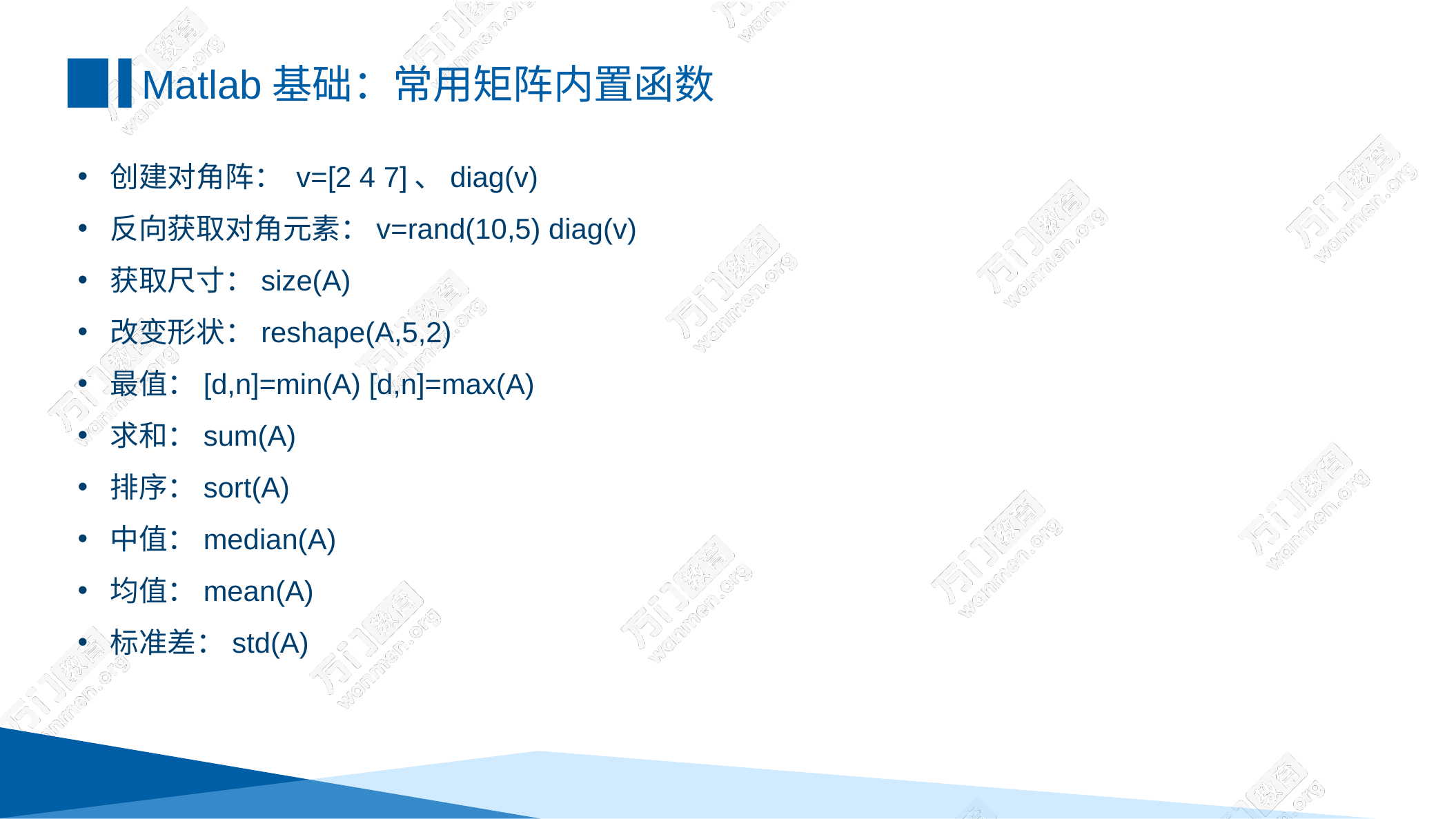

Matlab基础：常用矩阵内置函数

创建对角阵： v=[2 4 7]、diag(v)
反向获取对角元素：v=rand(10,5) diag(v)
获取尺寸：size(A)
改变形状：reshape(A,5,2)
最值：[d,n]=min(A) [d,n]=max(A)
求和：sum(A)
排序：sort(A)
中值：median(A)
均值：mean(A)
标准差：std(A)